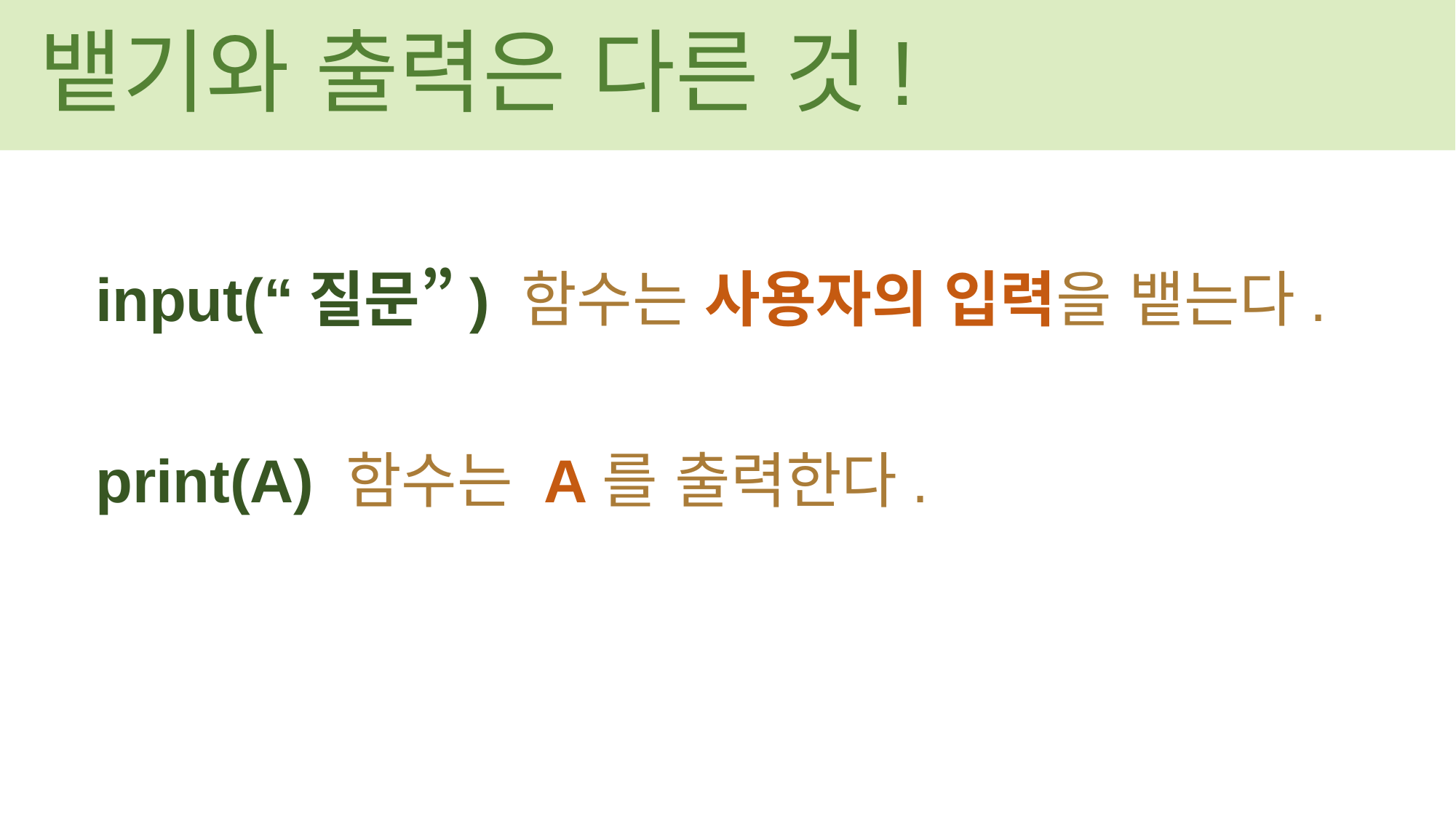

뱉기와 출력은 다른 것!
input(“질문”) 함수는 사용자의 입력을 뱉는다.
print(A) 함수는 A를 출력한다.